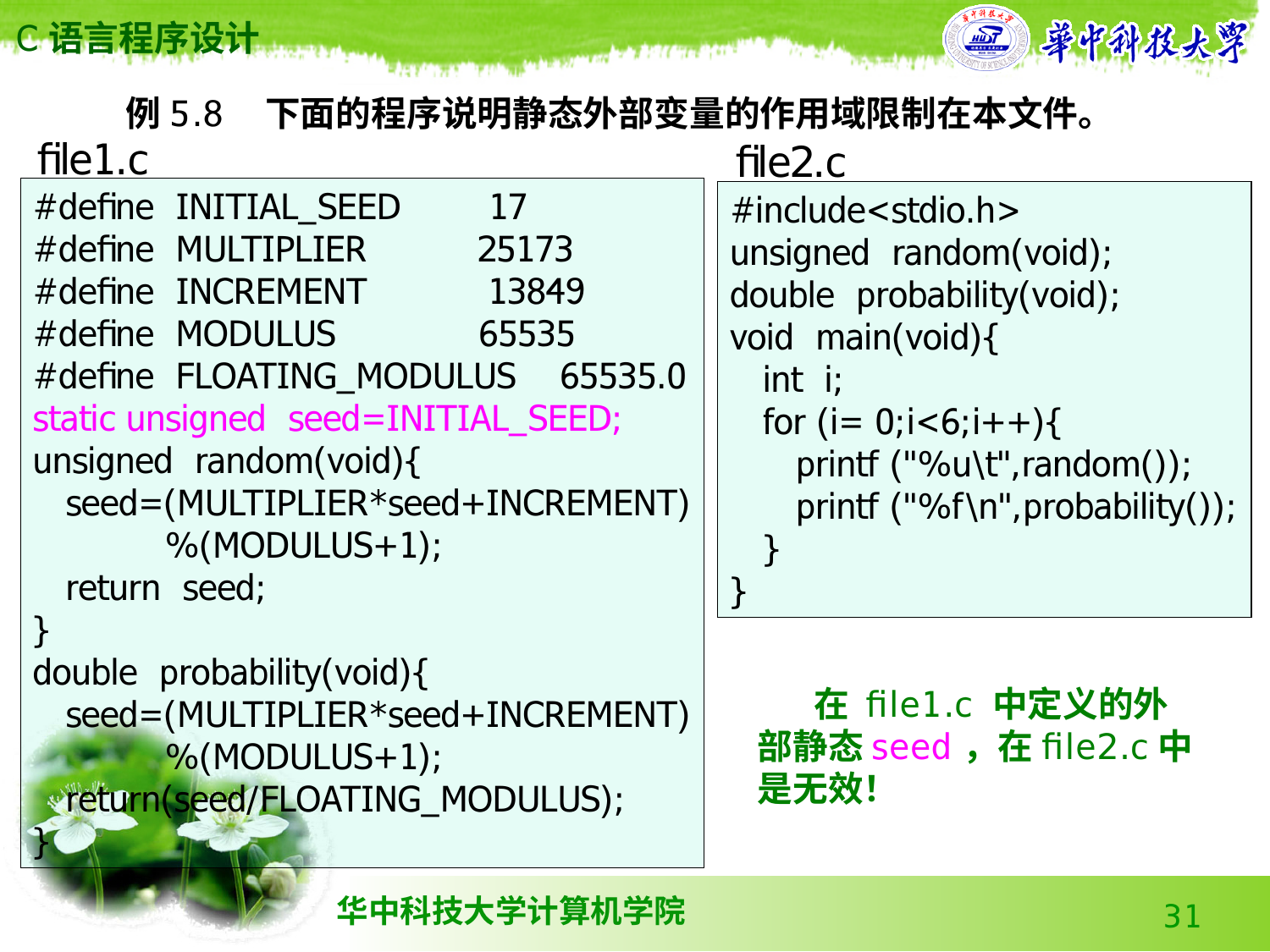

例5.8   下面的程序说明静态外部变量的作用域限制在本文件。
file1.c
file2.c
#define  INITIAL_SEED        17
#define  MULTIPLIER          25173
#define  INCREMENT           13849
#define  MODULUS             65535
#define  FLOATING_MODULUS    65535.0
static unsigned  seed=INITIAL_SEED;
unsigned  random(void){
   seed=(MULTIPLIER*seed+INCREMENT)
            %(MODULUS+1);
   return  seed;
}
double  probability(void){
   seed=(MULTIPLIER*seed+INCREMENT)
            %(MODULUS+1);
   return(seed/FLOATING_MODULUS);
}
#include<stdio.h>
unsigned  random(void);
double  probability(void);
void  main(void){
   int  i;
   for (i= 0;i<6;i++){
      printf ("%u\t",random());
      printf ("%f\n",probability());
   }
}
      在 file1.c 中定义的外部静态seed，在file2.c中是无效！
31